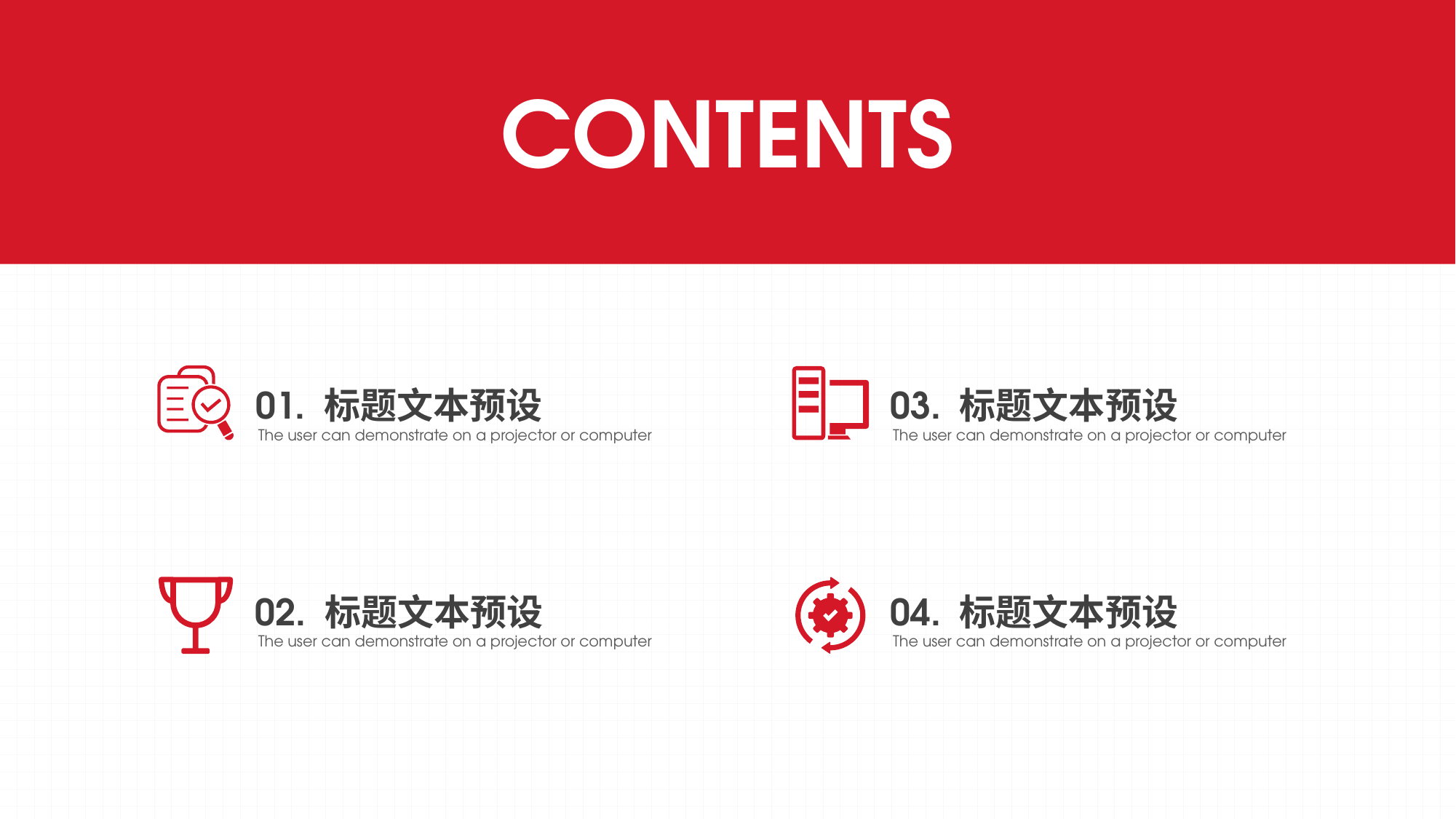

CONTENTS

01. 标题文本预设
The user can demonstrate on a projector or computer
03. 标题文本预设
The user can demonstrate on a projector or computer

02. 标题文本预设
The user can demonstrate on a projector or computer
04. 标题文本预设
The user can demonstrate on a projector or computer